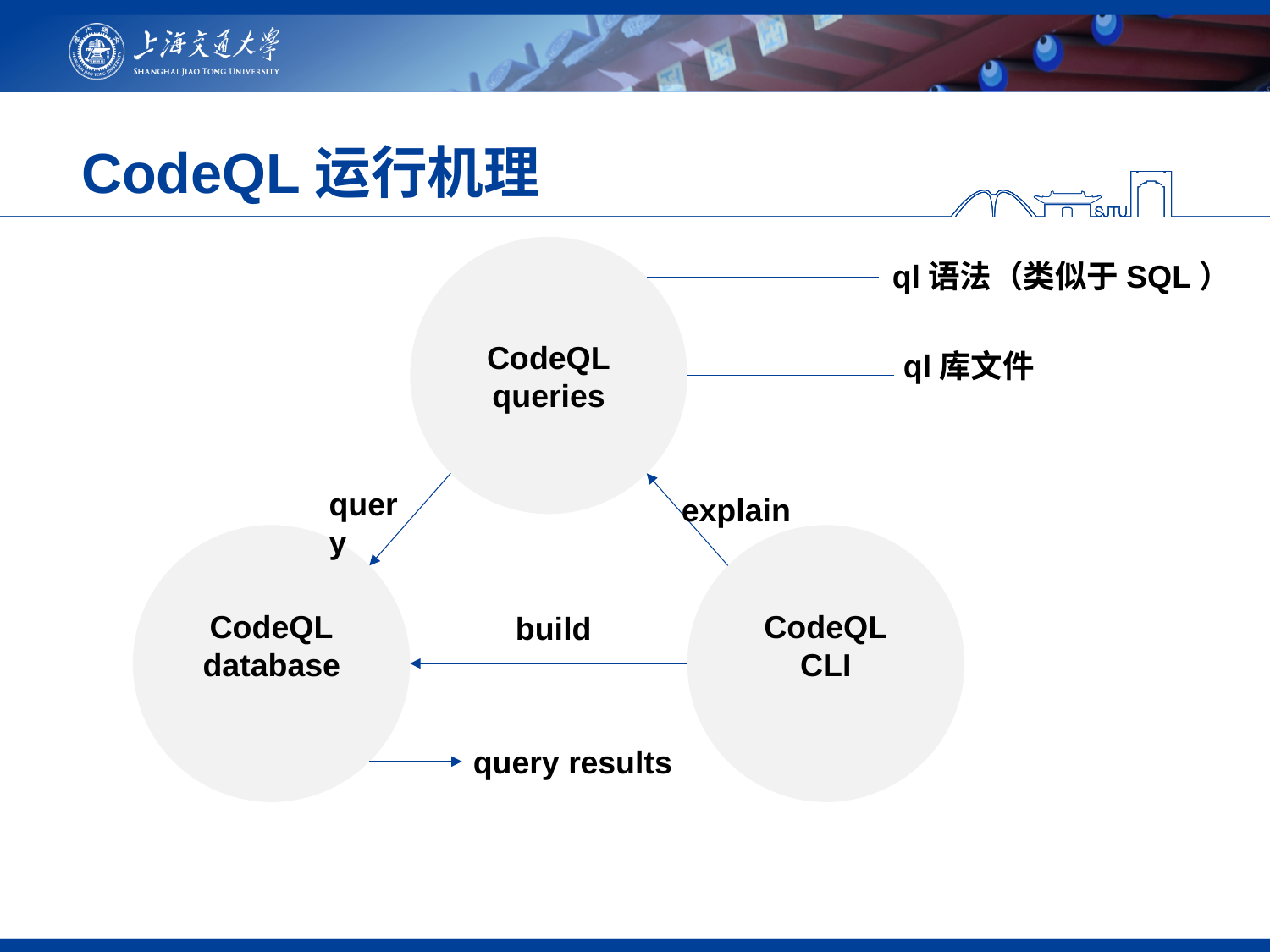

# CodeQL运行机理
CodeQL queries
ql语法（类似于SQL）
ql库文件
query
explain
CodeQL database

CodeQL CLI

build
query results